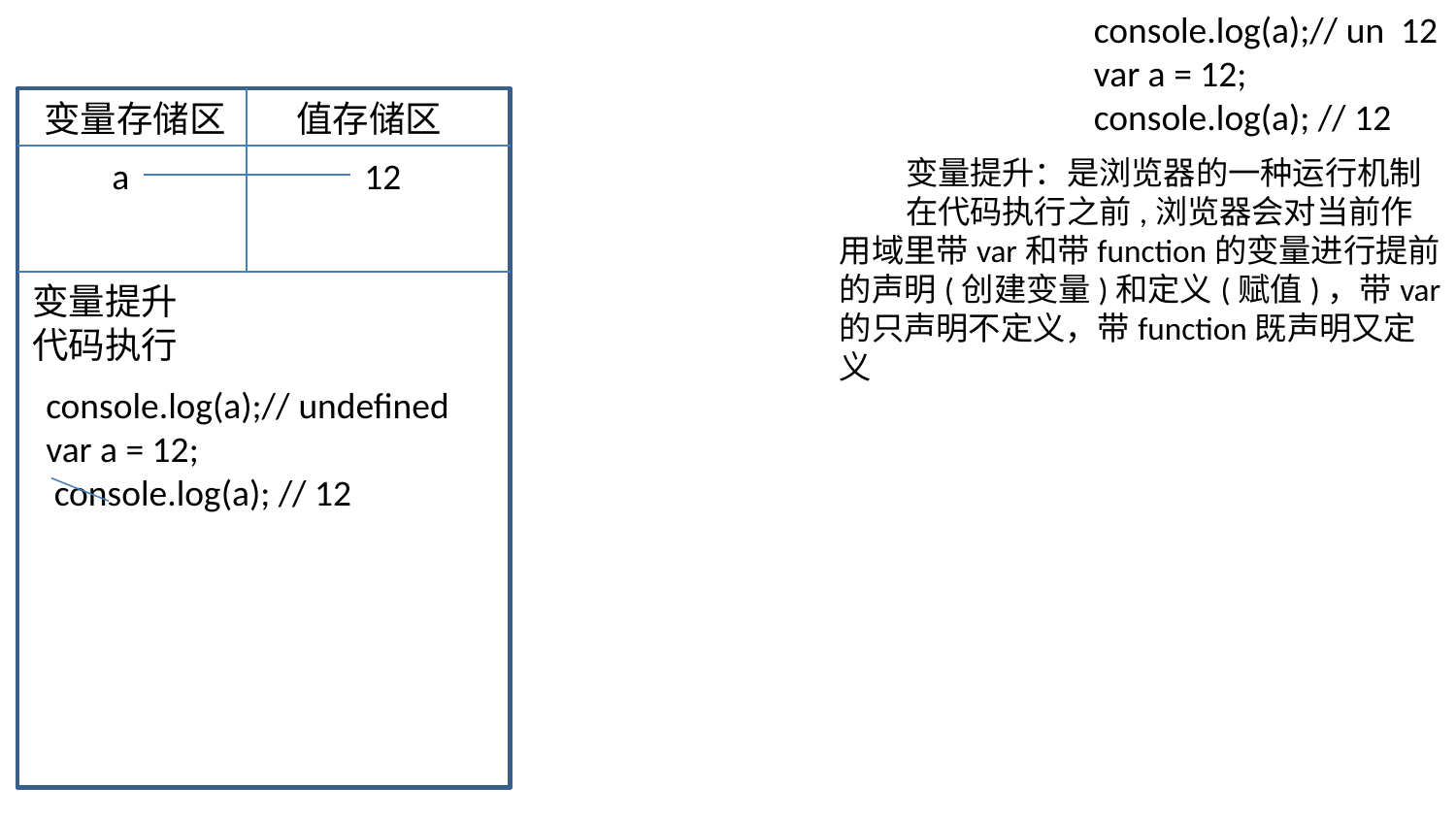

console.log(a);// un  12
         var a = 12;
         console.log(a); // 12

变量存储区
值存储区
a
12
        变量提升：是浏览器的一种运行机制
        在代码执行之前,浏览器会对当前作用域里带var和带function的变量进行提前的声明(创建变量)和定义(赋值)，带var的只声明不定义，带function既声明又定义

变量提升
代码执行
console.log(a);// undefined
var a = 12;
 console.log(a); // 12